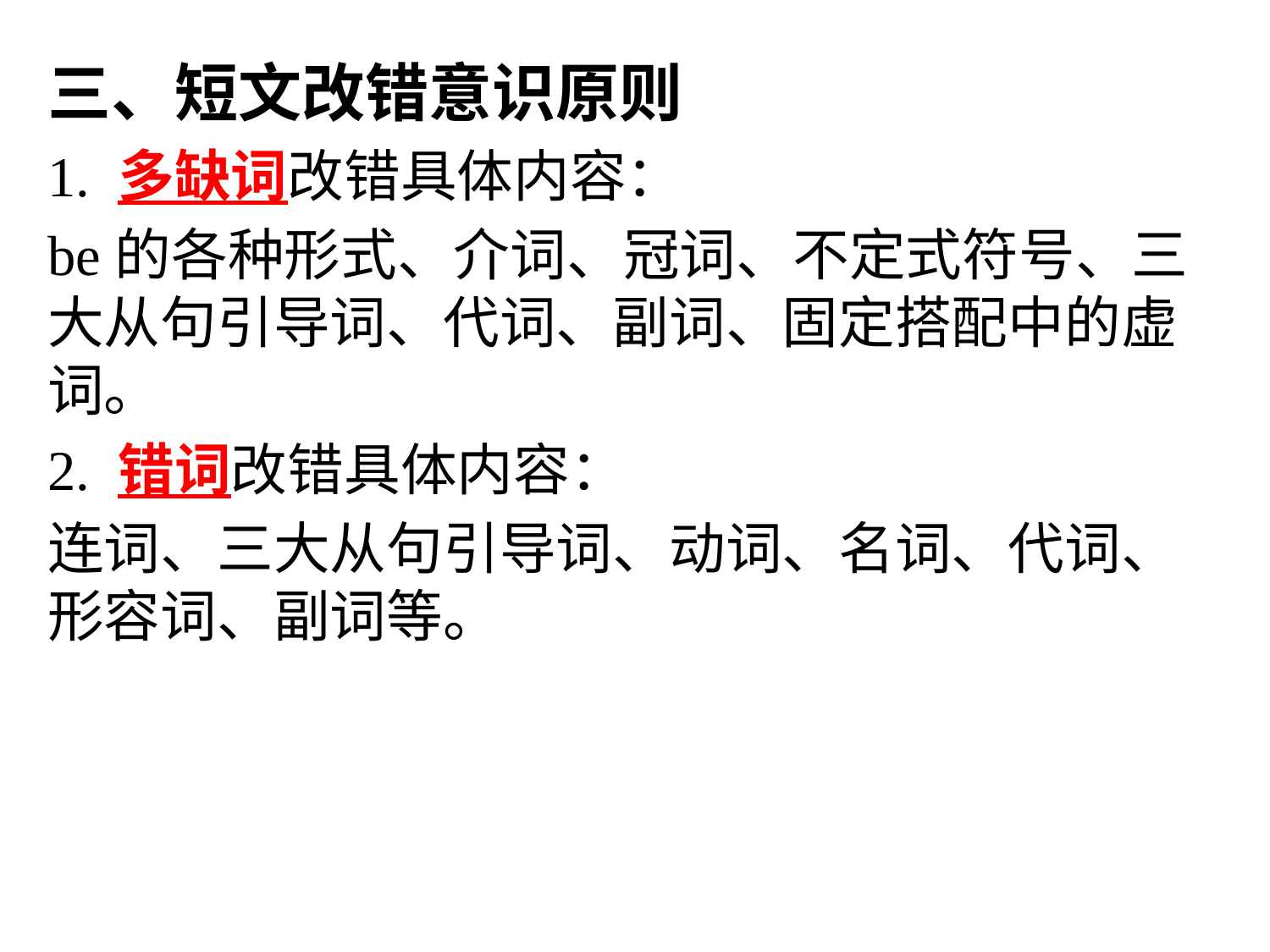

三、短文改错意识原则
1. 多缺词改错具体内容：
be的各种形式、介词、冠词、不定式符号、三大从句引导词、代词、副词、固定搭配中的虚词。
2. 错词改错具体内容：
连词、三大从句引导词、动词、名词、代词、形容词、副词等。